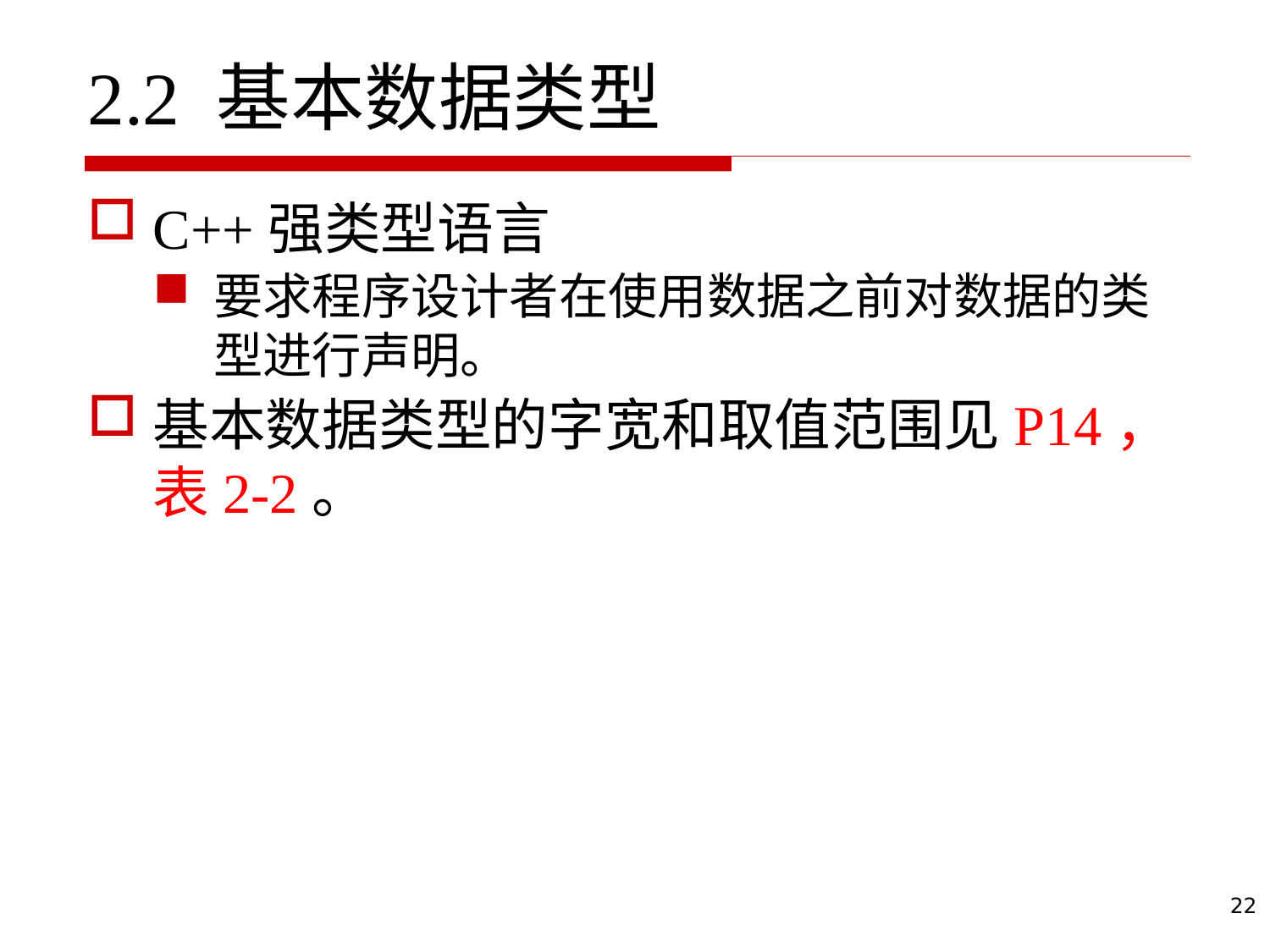

#
2.2 基本数据类型
C++强类型语言
要求程序设计者在使用数据之前对数据的类型进行声明。
基本数据类型的字宽和取值范围见P14，表2-2。

22